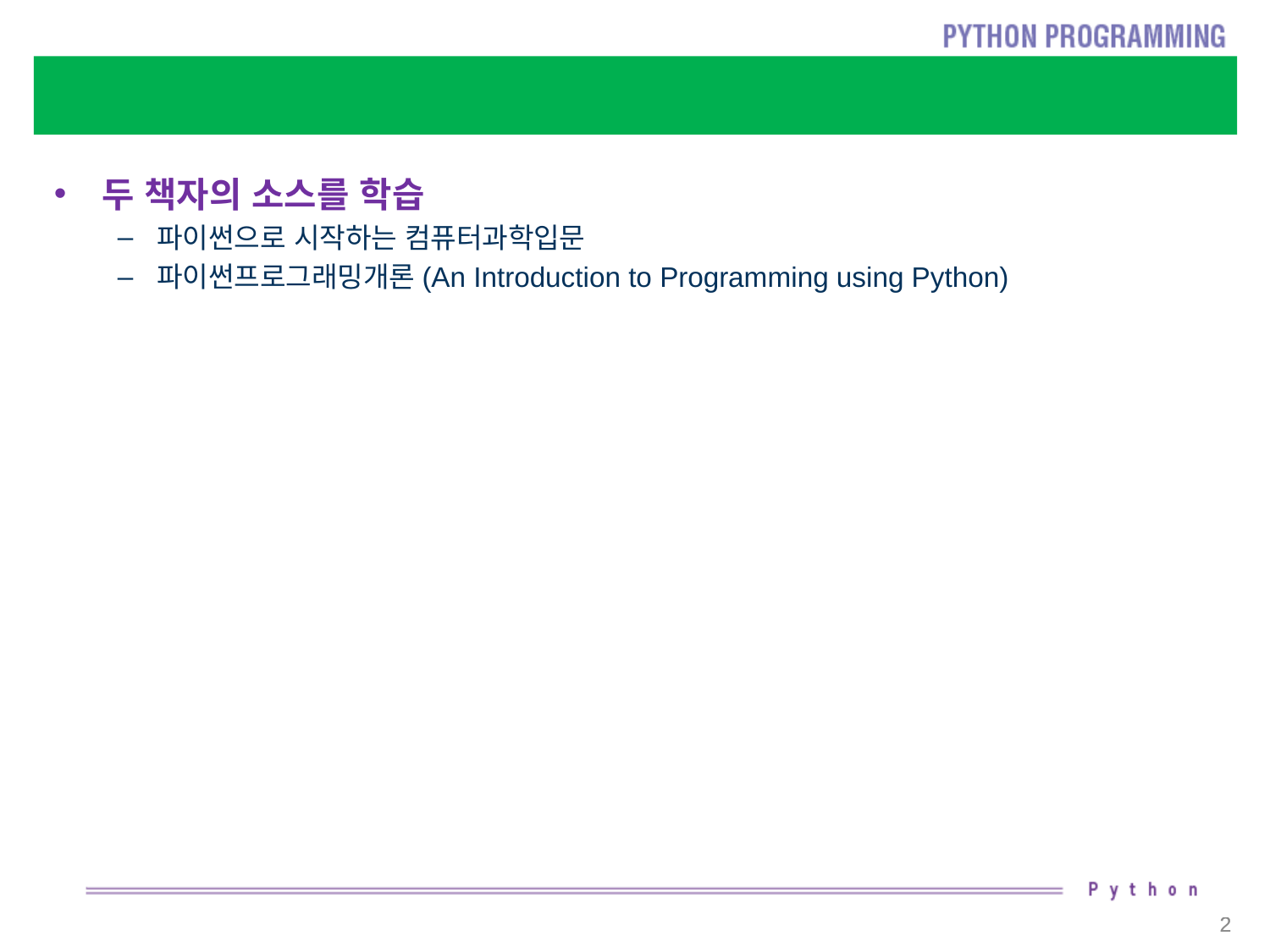

#
두 책자의 소스를 학습
파이썬으로 시작하는 컴퓨터과학입문
파이썬프로그래밍개론(An Introduction to Programming using Python)

2